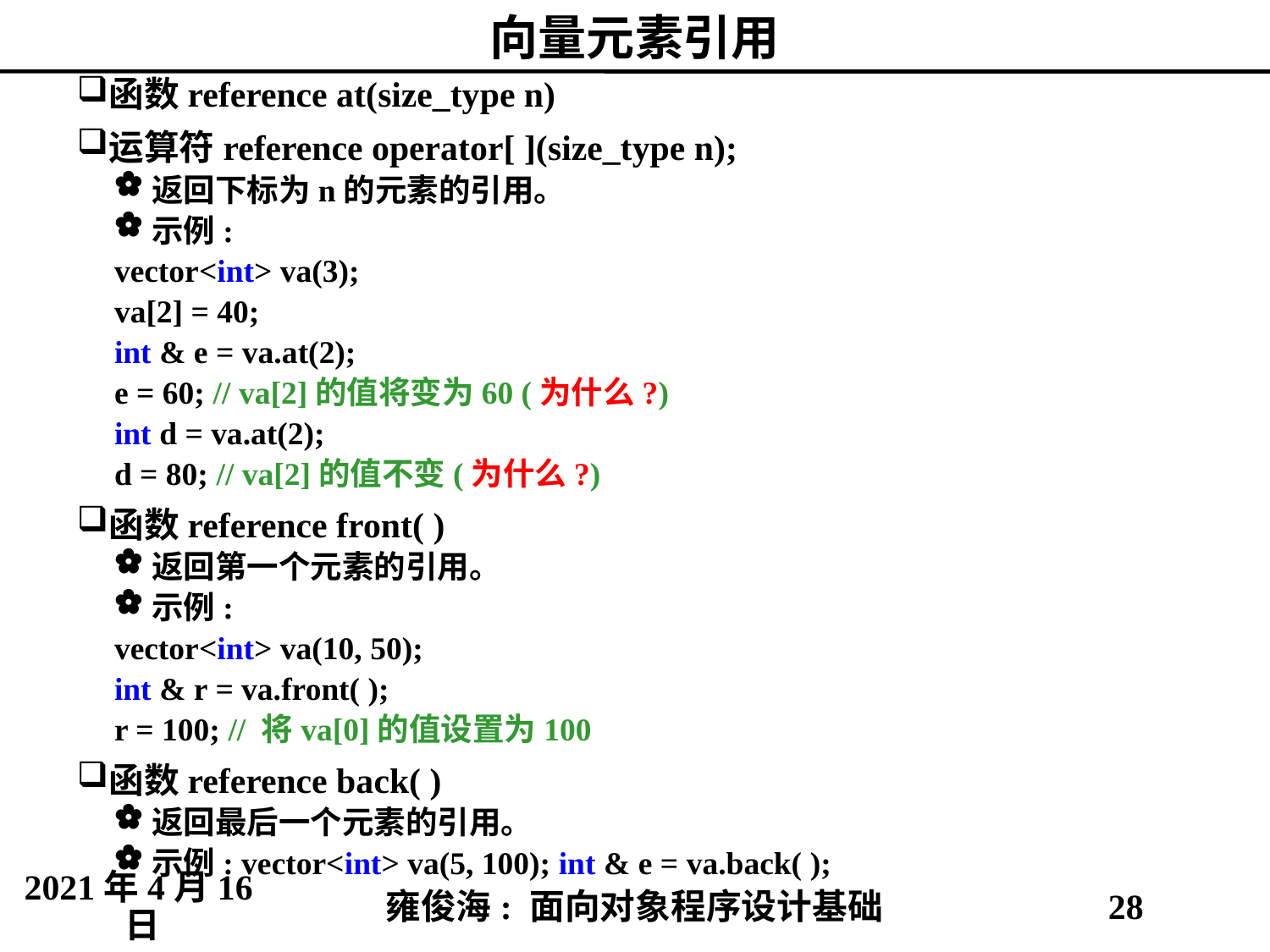

# 向量元素引用

函数reference at(size_type n)
运算符reference operator[ ](size_type n);
返回下标为n的元素的引用。
示例:
vector<int> va(3);
va[2] = 40;
int & e = va.at(2);
e = 60; // va[2]的值将变为60 (为什么?)
int d = va.at(2);
d = 80; // va[2]的值不变(为什么?)
函数reference front( )
返回第一个元素的引用。
示例:
vector<int> va(10, 50);
int & r = va.front( );
r = 100; // 将va[0]的值设置为100
函数reference back( )
返回最后一个元素的引用。
示例: vector<int> va(5, 100); int & e = va.back( );
2021年4月16日
雍俊海: 面向对象程序设计基础
28